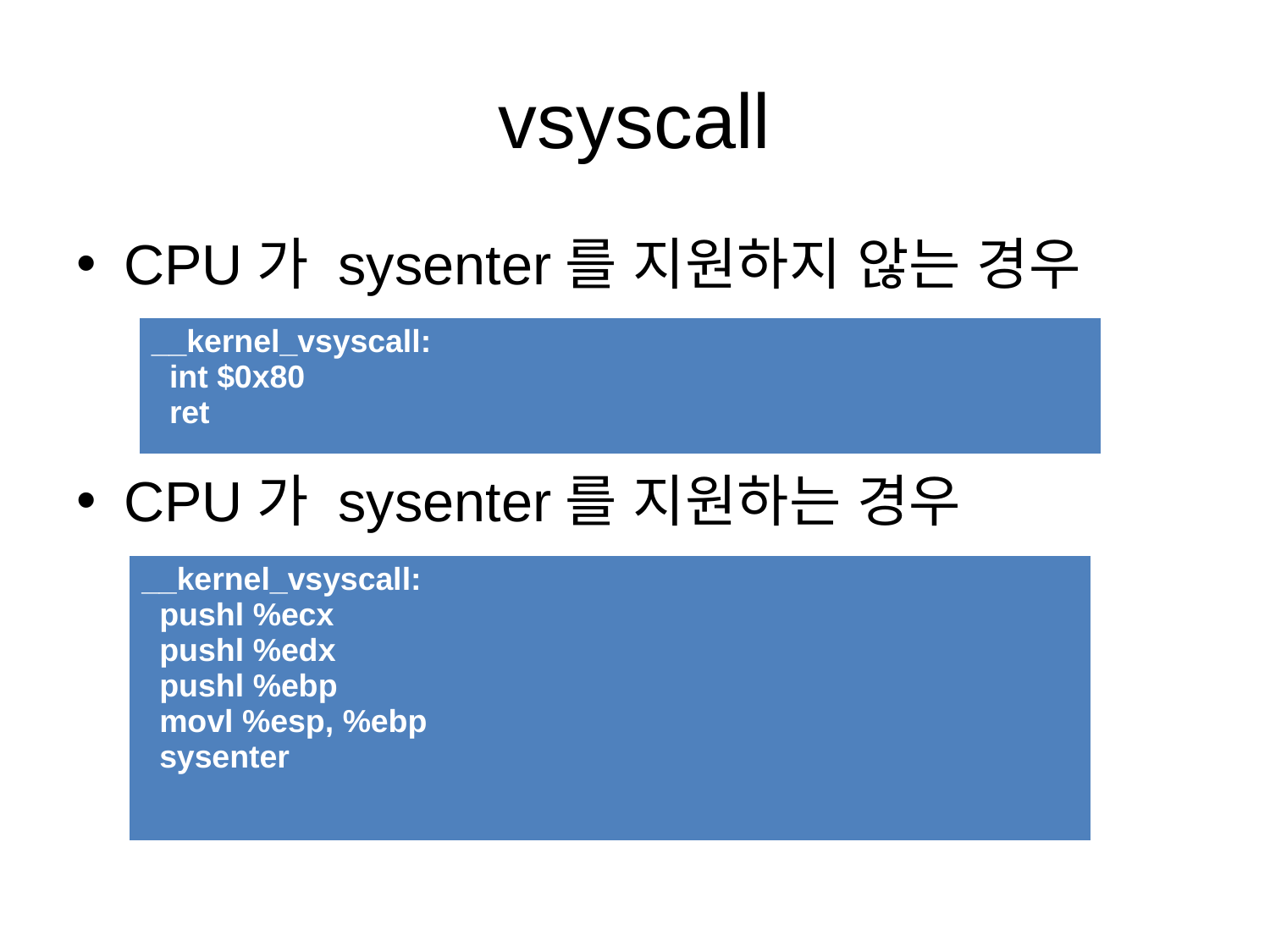

# vsyscall
CPU가 sysenter를 지원하지 않는 경우

CPU가 sysenter를 지원하는 경우

| \_\_kernel\_vsyscall: int $0x80 ret |
| --- |
| \_\_kernel\_vsyscall: pushl %ecx pushl %edx pushl %ebp movl %esp, %ebp sysenter |
| --- |